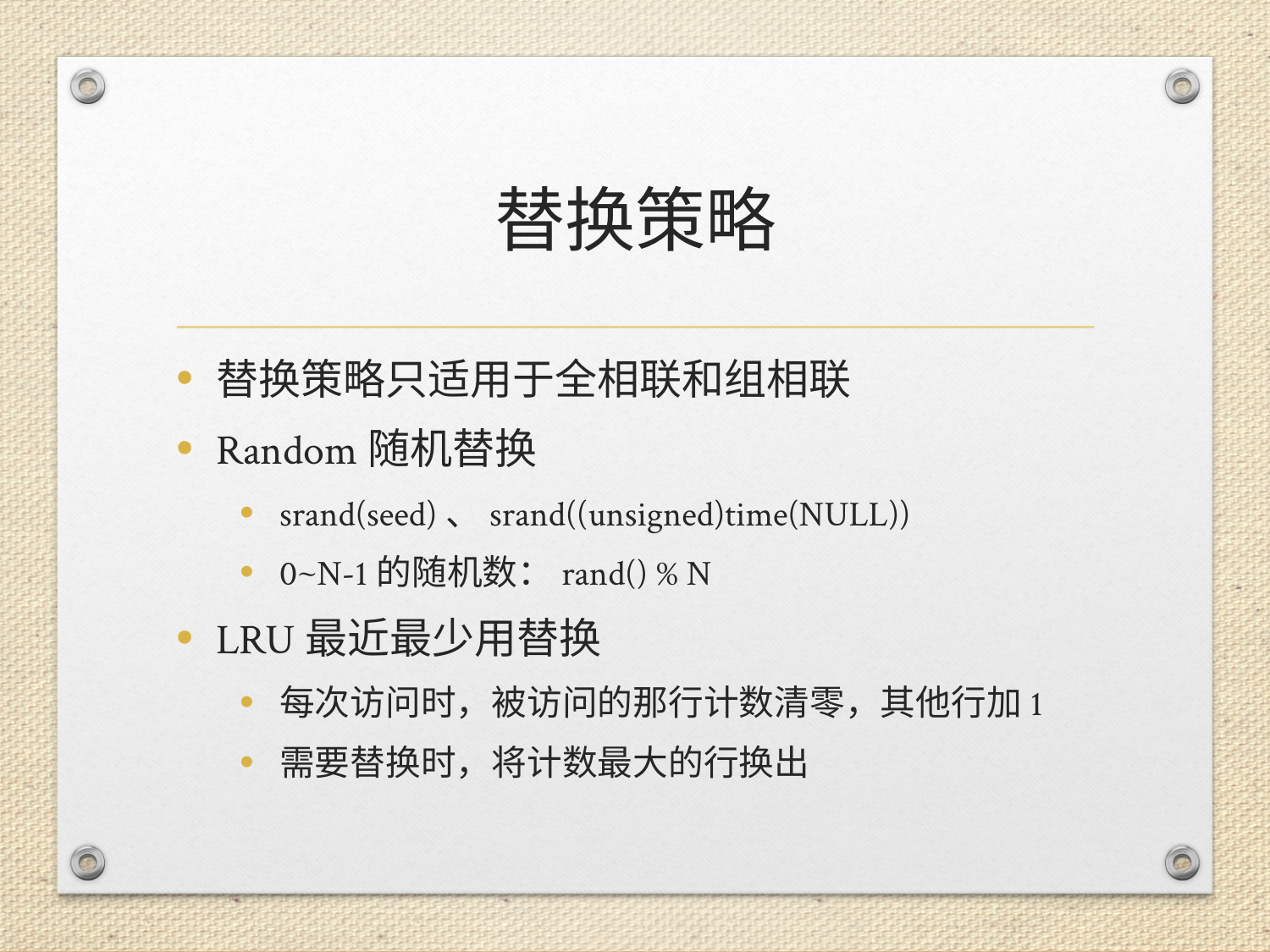

# 替换策略
替换策略只适用于全相联和组相联
Random随机替换
srand(seed)、srand((unsigned)time(NULL))
0~N-1的随机数：rand() % N
LRU最近最少用替换
每次访问时，被访问的那行计数清零，其他行加1
需要替换时，将计数最大的行换出